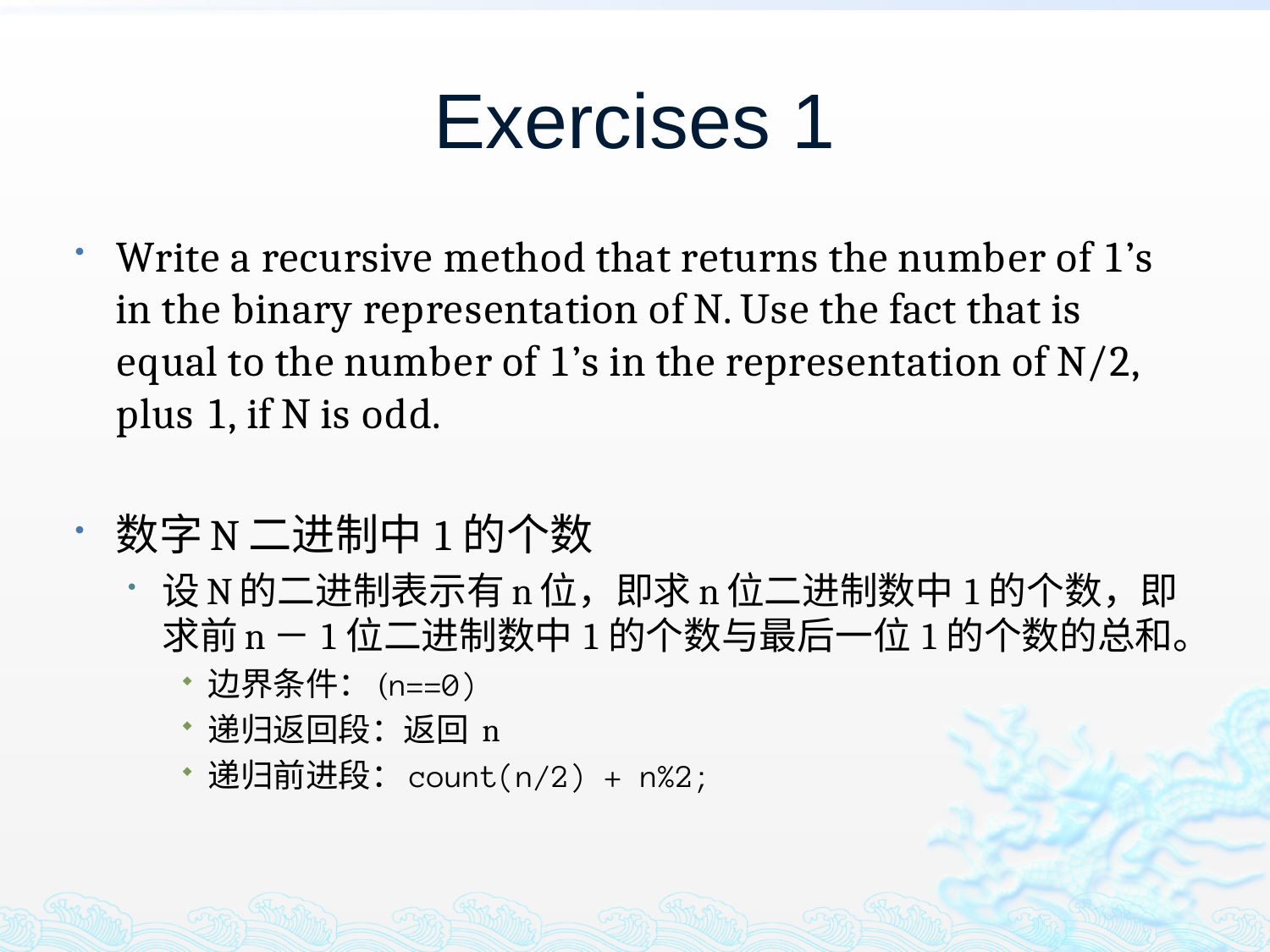

# Exercises 1
Write a recursive method that returns the number of 1’s in the binary representation of N. Use the fact that is equal to the number of 1’s in the representation of N/2, plus 1, if N is odd.

数字N二进制中1的个数
设N的二进制表示有n位，即求n位二进制数中1的个数，即求前n－1位二进制数中1的个数与最后一位1的个数的总和。
边界条件：(n==0)
递归返回段：返回 n
递归前进段：count(n/2) + n%2;